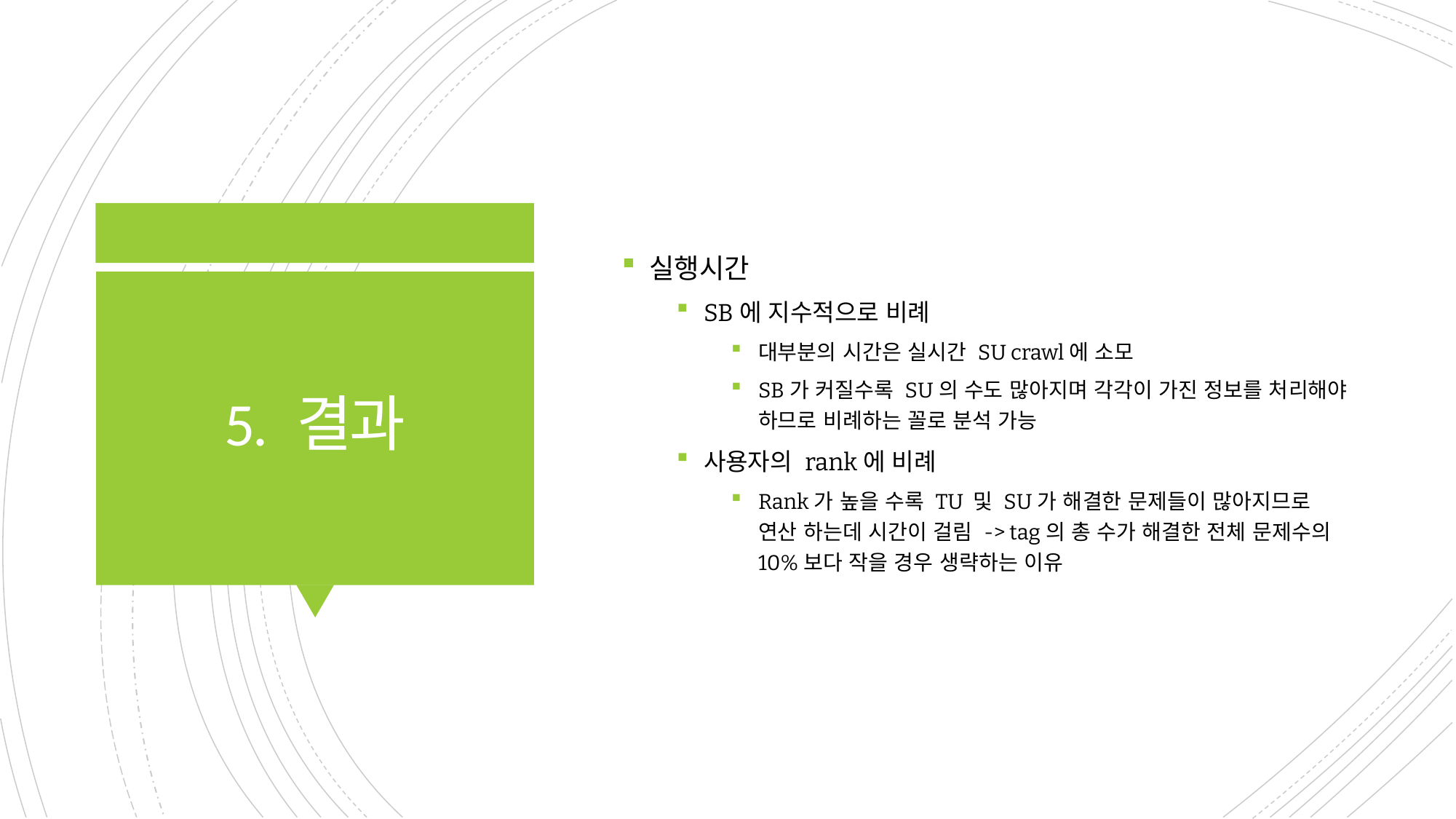

실행시간
SB에 지수적으로 비례
대부분의 시간은 실시간 SU crawl에 소모
SB가 커질수록 SU의 수도 많아지며 각각이 가진 정보를 처리해야 하므로 비례하는 꼴로 분석 가능
사용자의 rank에 비례
Rank가 높을 수록 TU 및 SU가 해결한 문제들이 많아지므로 연산 하는데 시간이 걸림 -> tag의 총 수가 해결한 전체 문제수의 10%보다 작을 경우 생략하는 이유
# 5. 결과